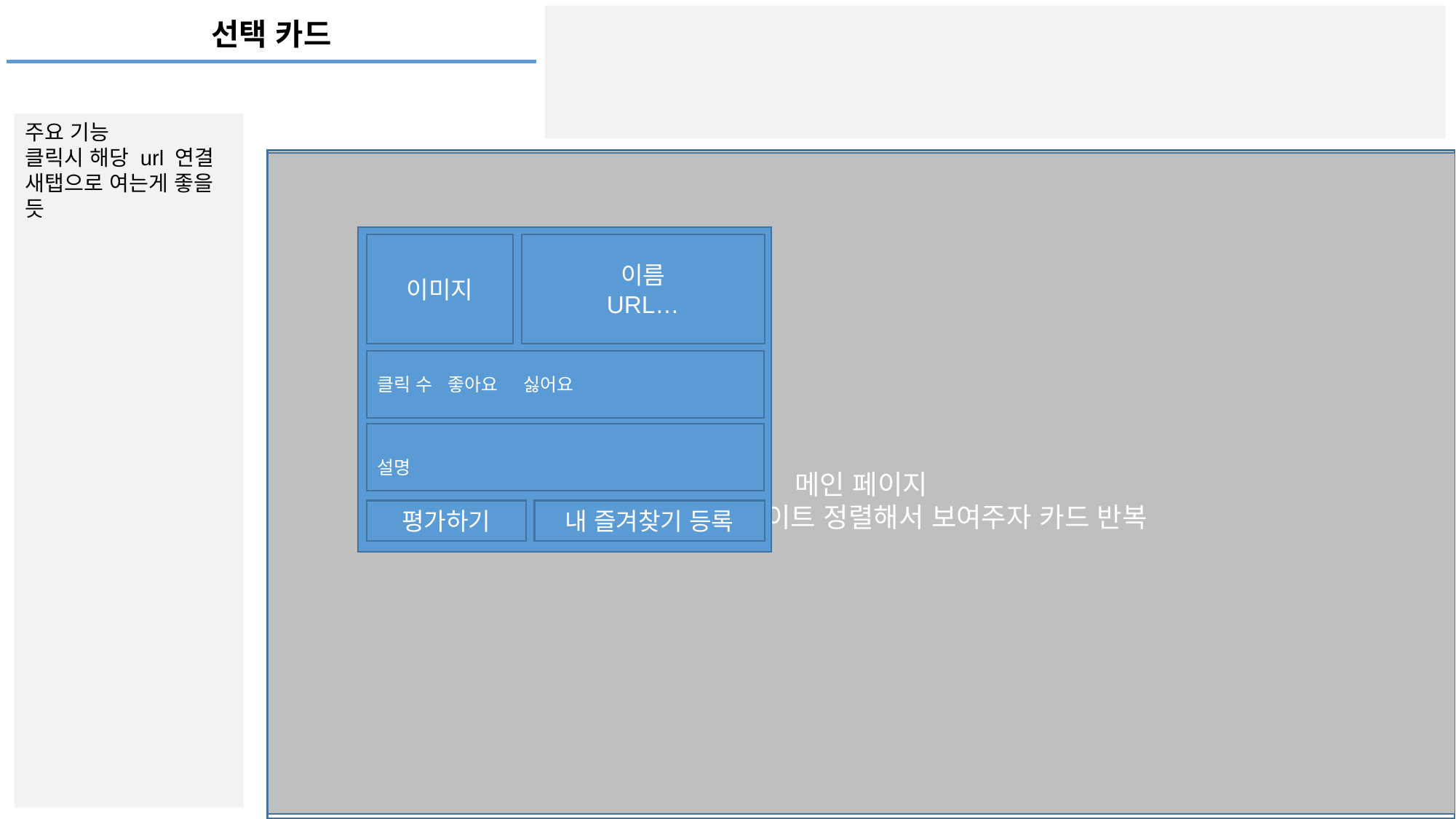

선택 카드

주요 기능
클릭시 해당 url 연결
새탭으로 여는게 좋을 듯

메인 페이지
카테고리 내에 사이트 정렬해서 보여주자 카드 반복

평가하기
내 즐겨찾기 등록
이미지
이름
URL…
클릭 수   좋아요     싫어요

설명